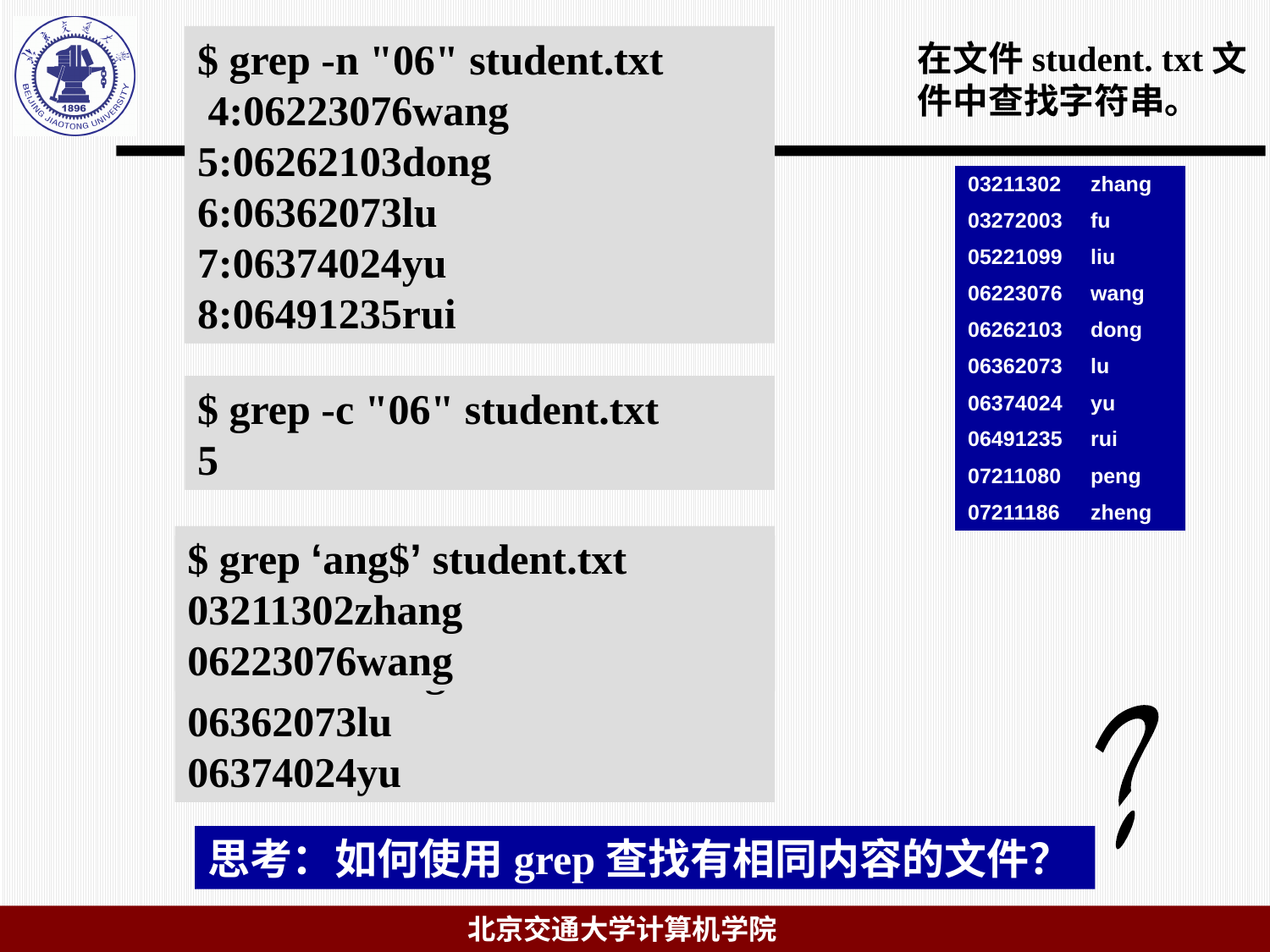

$ grep "06" student.txt
06223076wang
06262103dong
06362073lu
06374024yu
06491235rui
$ grep -n "06" student.txt         4:06223076wang
5:06262103dong
6:06362073lu
7:06374024yu
8:06491235rui
在文件student. txt文件中查找字符串。
| 03211302 | zhang |
| --- | --- |
| 03272003 | fu |
| 05221099 | liu |
| 06223076 | wang |
| 06262103 | dong |
| 06362073 | lu |
| 06374024 | yu |
| 06491235 | rui |
| 07211080 | peng |
| 07211186 | zheng |
$ grep -c "06" student.txt
5
$ grep ‘ang$’ student.txt          03211302zhang
06223076wang
$ grep ‘06[23]’ studente.txt        06223076wang
06262103dong
06362073lu
06374024yu
？
思考：如何使用grep查找有相同内容的文件？